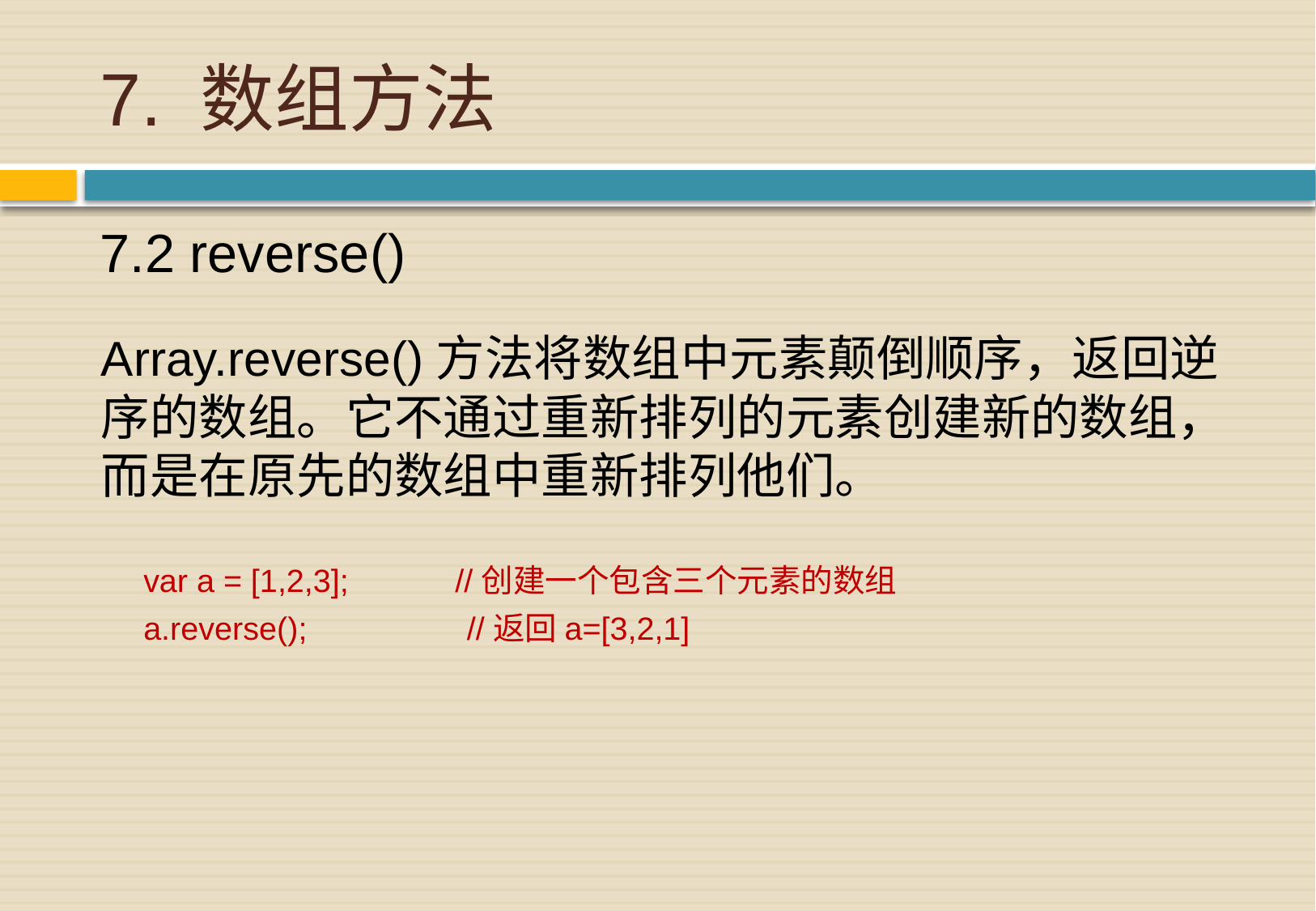

# 7. 数组方法
7.2 reverse()
Array.reverse()方法将数组中元素颠倒顺序，返回逆序的数组。它不通过重新排列的元素创建新的数组，而是在原先的数组中重新排列他们。

var a = [1,2,3];            //创建一个包含三个元素的数组
a.reverse();                  //返回a=[3,2,1]